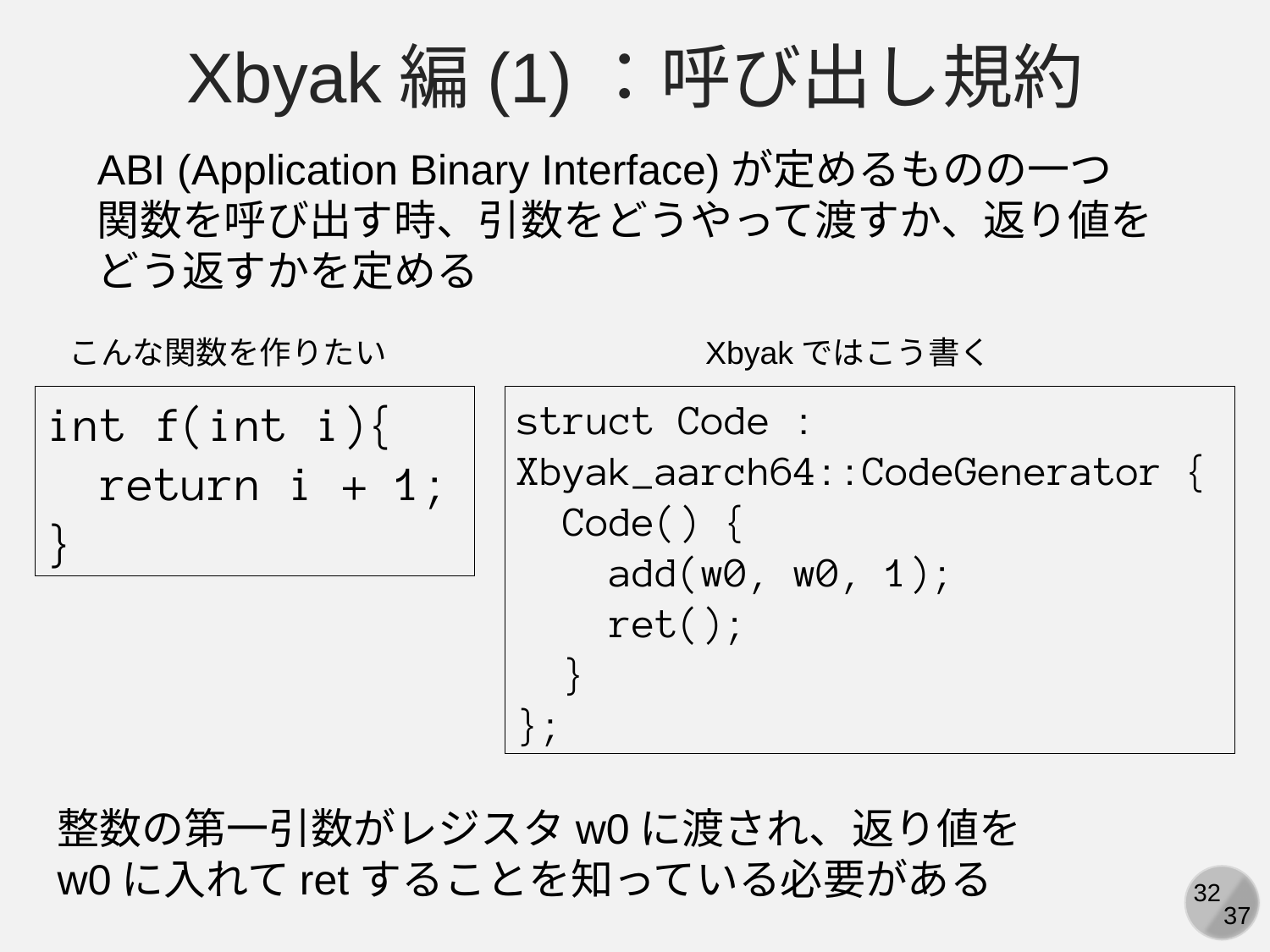

Xbyak編(1)：呼び出し規約
ABI (Application Binary Interface)が定めるものの一つ
関数を呼び出す時、引数をどうやって渡すか、返り値をどう返すかを定める
こんな関数を作りたい
Xbyakではこう書く
int f(int i){
  return i + 1;
}
struct Code : Xbyak_aarch64::CodeGenerator {
  Code() {
    add(w0, w0, 1);
    ret();
  }
};
整数の第一引数がレジスタw0に渡され、返り値をw0に入れてretすることを知っている必要がある